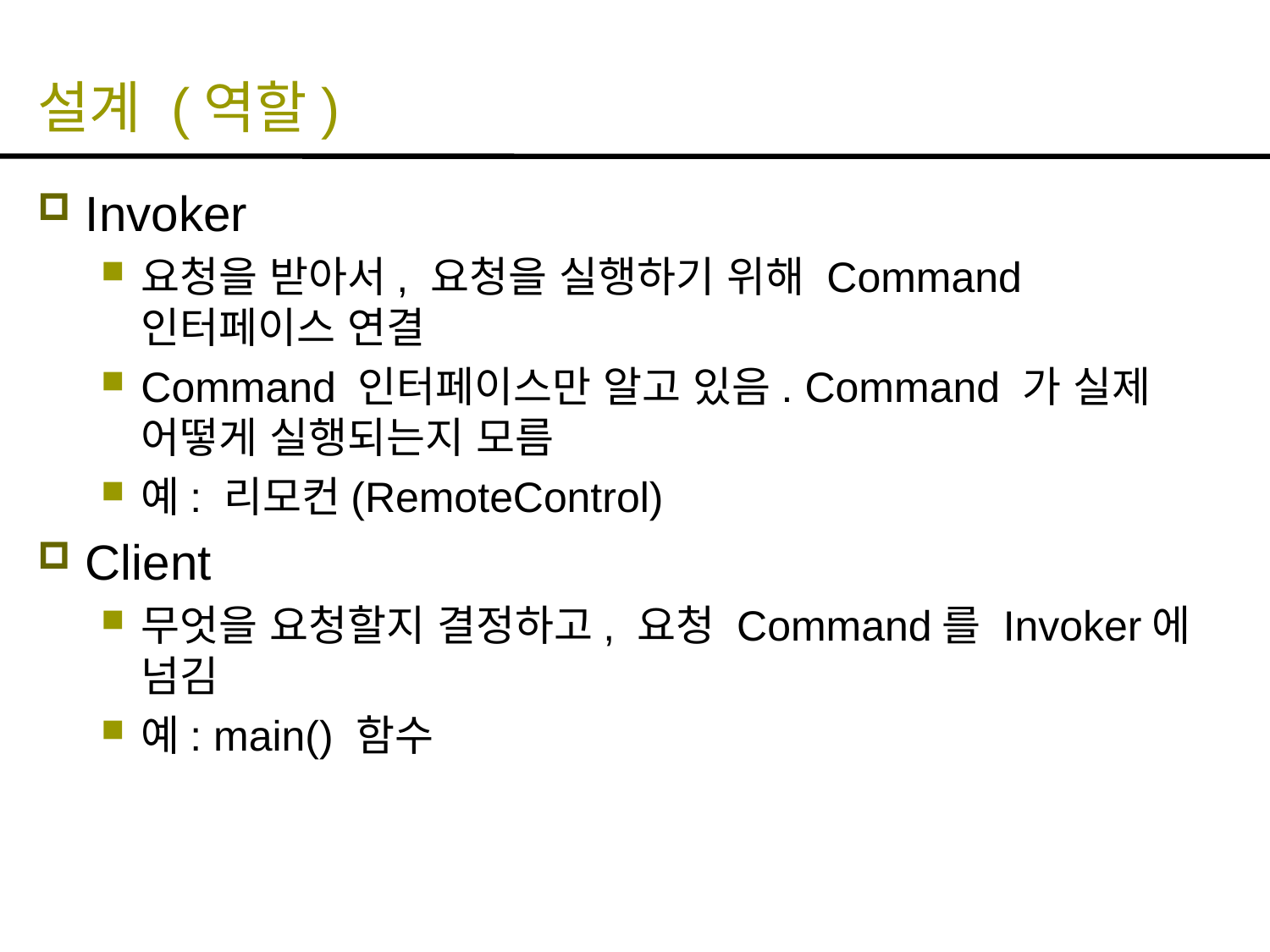

# 설계 (역할)
Invoker
요청을 받아서, 요청을 실행하기 위해 Command 인터페이스 연결
Command 인터페이스만 알고 있음. Command 가 실제 어떻게 실행되는지 모름
예: 리모컨(RemoteControl)
Client
무엇을 요청할지 결정하고, 요청 Command를 Invoker에 넘김
예: main() 함수